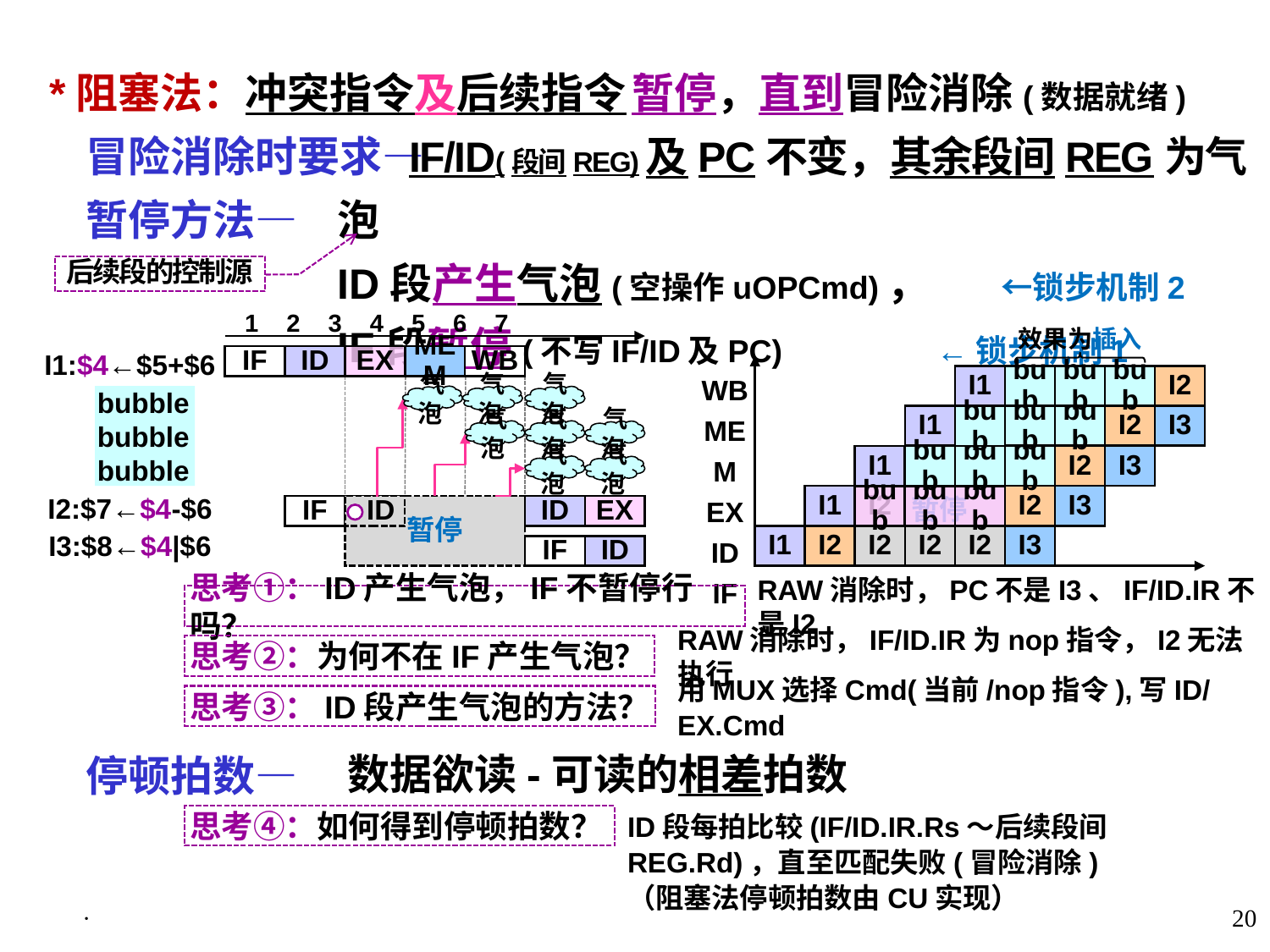

*阻塞法：冲突指令及后续指令 暂停，直到冒险消除(数据就绪)
    冒险消除时要求—
    暂停方法—

    停顿拍数—
       IF/ID(段间REG)及PC不变，其余段间REG为气泡
ID段产生气泡(空操作uOPCmd)，        ←锁步机制2
IF段暂停(不写IF/ID及PC)             ←锁步机制1
后续段的控制源
1    2    3    4    5    6    7
IF
ID
EX
MEM
WB
暂停
ID
IF
ID
EX

IF
ID

效果为插入
I1:$4←$5+$6

I2:$7←$4-$6
I3:$8←$4|$6
WB
MEM
EX
ID
IF
I1
I2
I1
I2
I3
I1
I2
I3
I2
I3
I1
I2
I1
I2
I3
bub
bub
bub
bub
bub
bub
气泡
气泡
气泡
气泡
气泡
气泡
气泡
气泡
bubble
bubble
bubble

 暂停

  暂停

bub
bub
bub
bub
bub
bub
I2
I2
I2
思考①：ID产生气泡，IF不暂停行吗？
RAW消除时，PC不是I3、IF/ID.IR不是I2
思考②：为何不在IF产生气泡？
RAW消除时，IF/ID.IR为nop指令，I2无法执行
思考③：ID段产生气泡的方法？
用MUX选择Cmd(当前/nop指令),写ID/EX.Cmd
数据欲读-可读的相差拍数
思考④：如何得到停顿拍数？
ID段每拍比较(IF/ID.IR.Rs～后续段间REG.Rd)，直至匹配失败(冒险消除)
（阻塞法停顿拍数由CU实现）
·
20